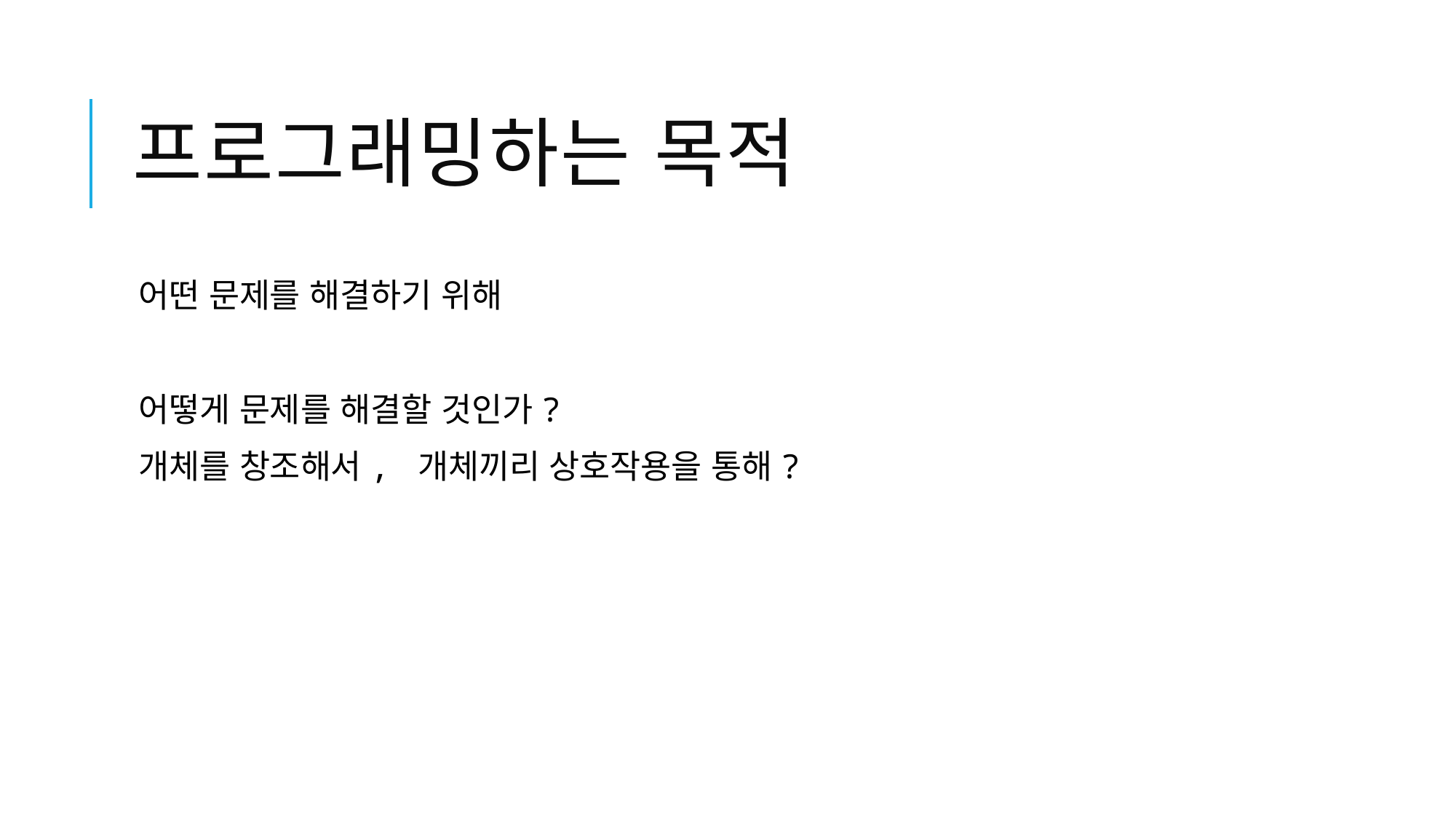

# 프로그래밍하는 목적
어떤 문제를 해결하기 위해

어떻게 문제를 해결할 것인가?
개체를 창조해서, 개체끼리 상호작용을 통해?